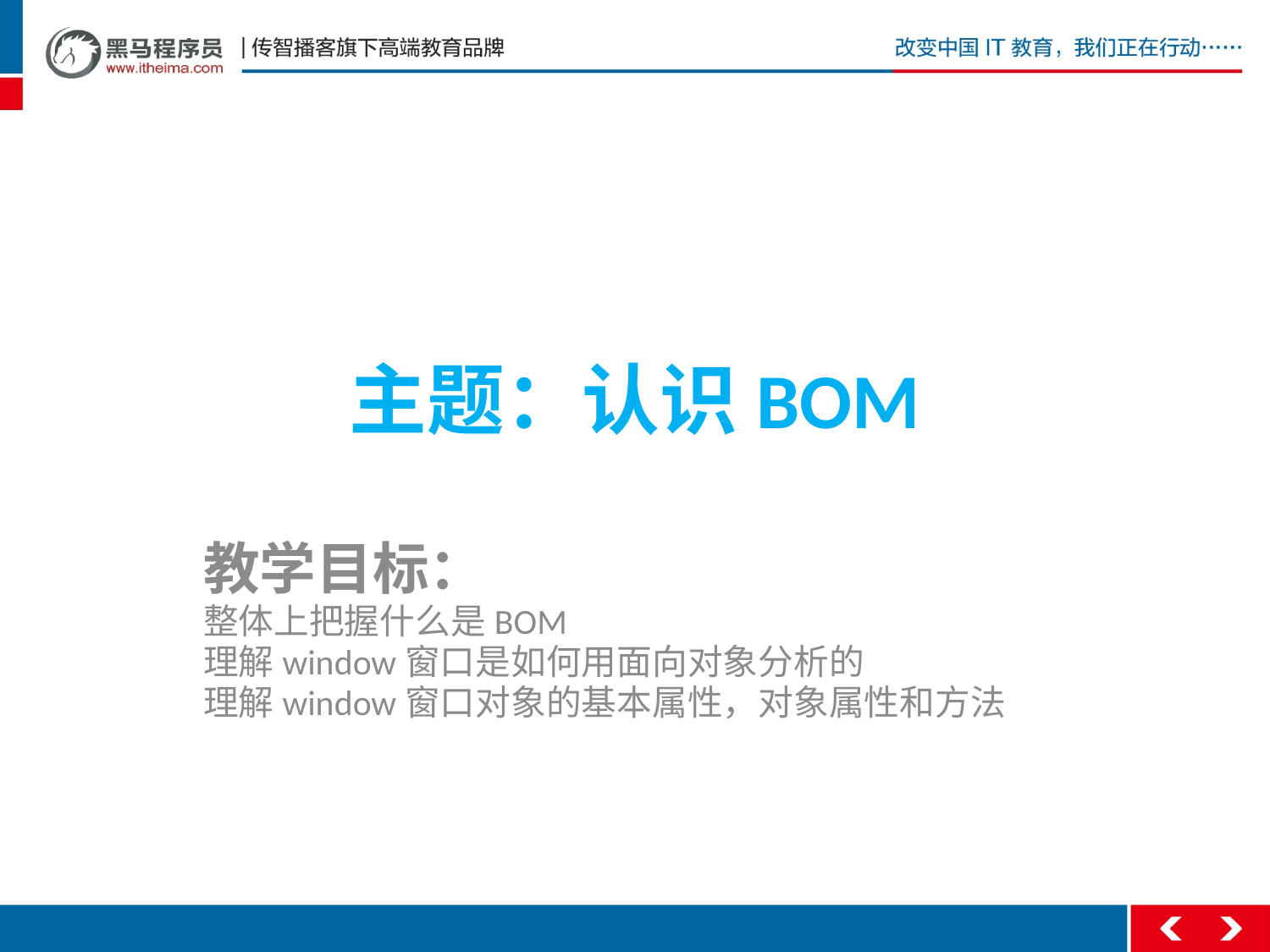

# 主题：认识BOM
教学目标：
整体上把握什么是BOM
理解window窗口是如何用面向对象分析的
理解window窗口对象的基本属性，对象属性和方法